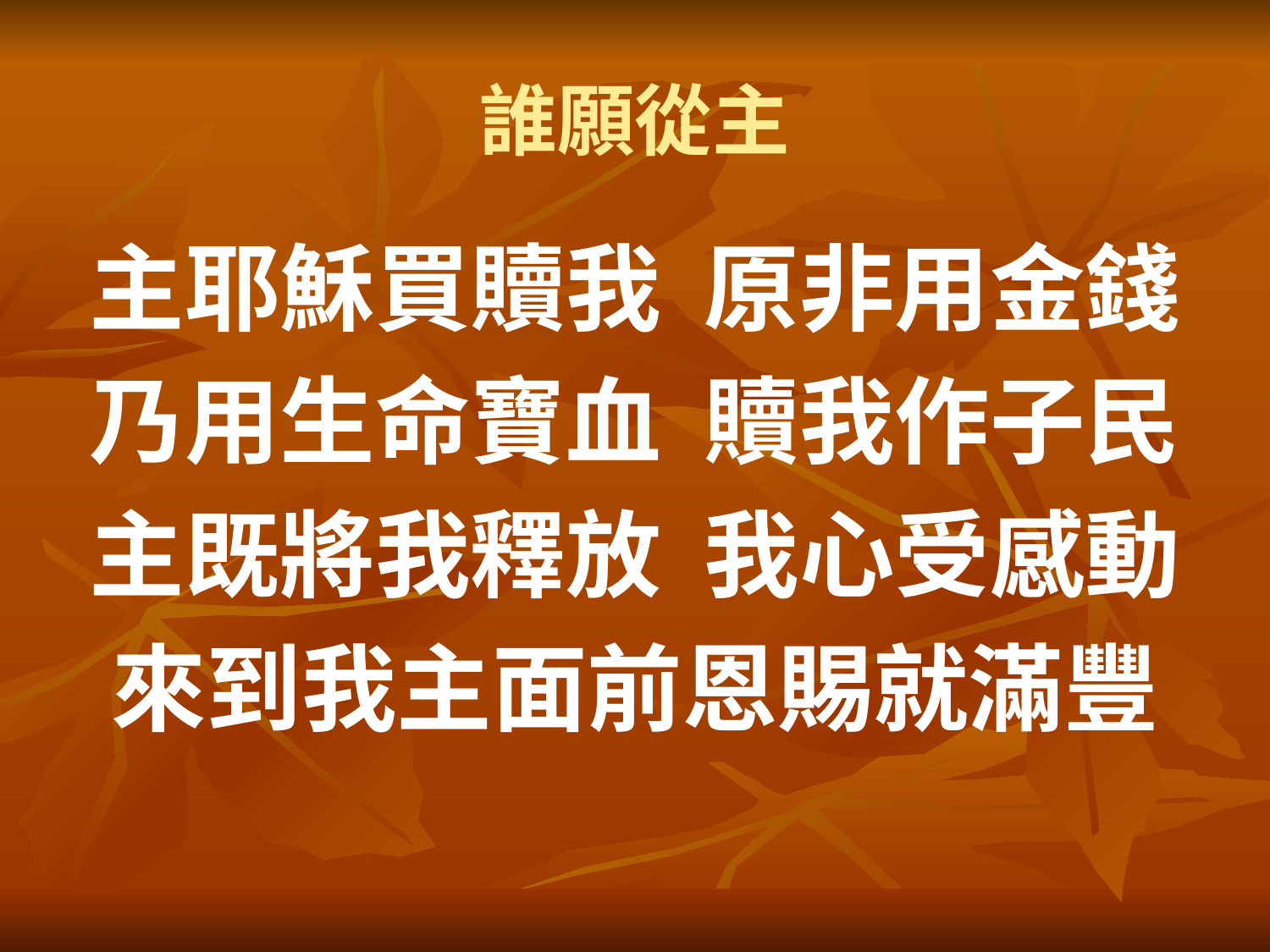

# 誰願從主
主耶穌買贖我  原非用金錢
乃用生命寶血  贖我作子民
主既將我釋放  我心受感動
來到我主面前恩賜就滿豐